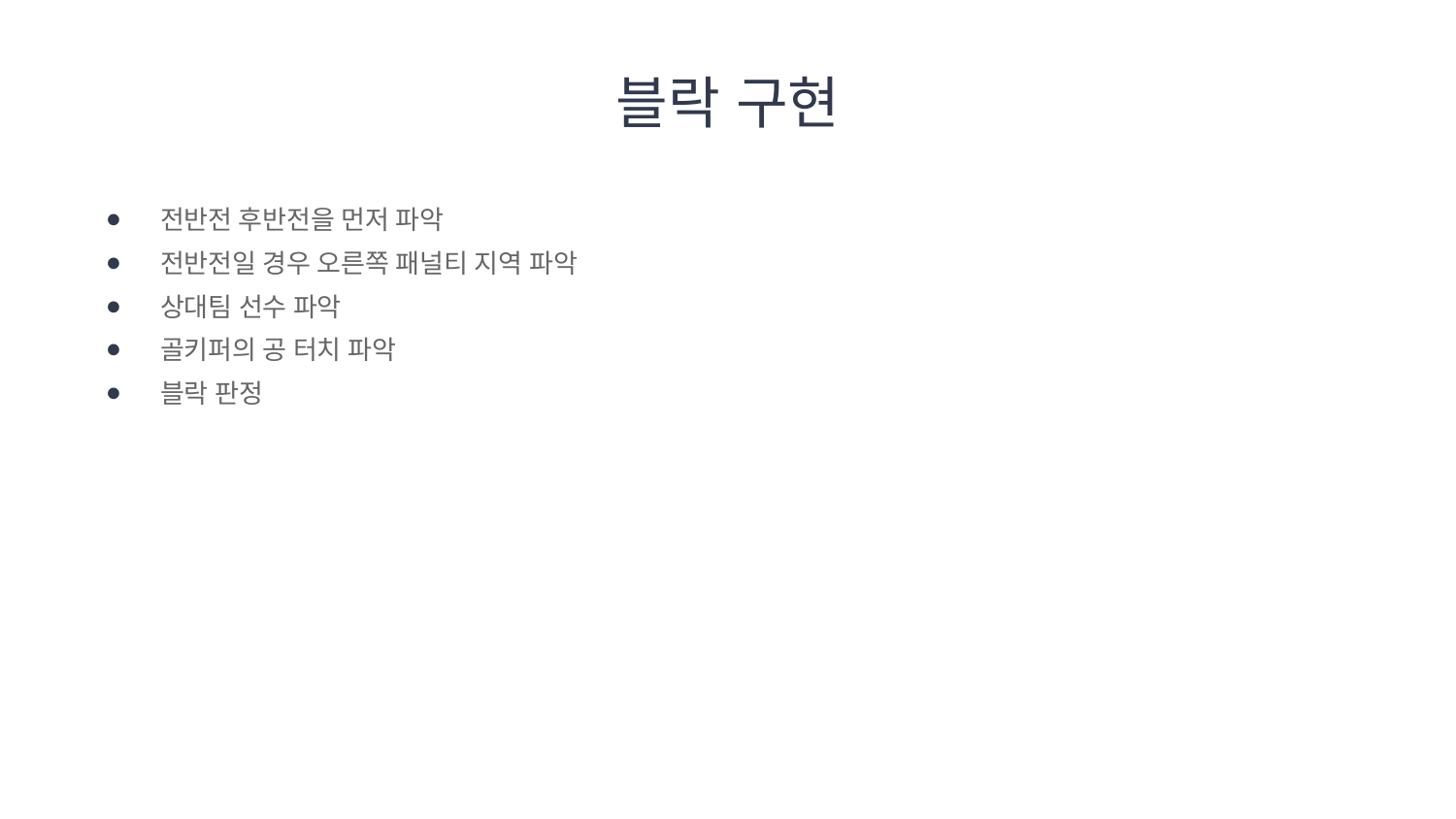

# 블락 구현
전반전 후반전을 먼저 파악
전반전일 경우 오른쪽 패널티 지역 파악
상대팀 선수 파악
골키퍼의 공 터치 파악
블락 판정